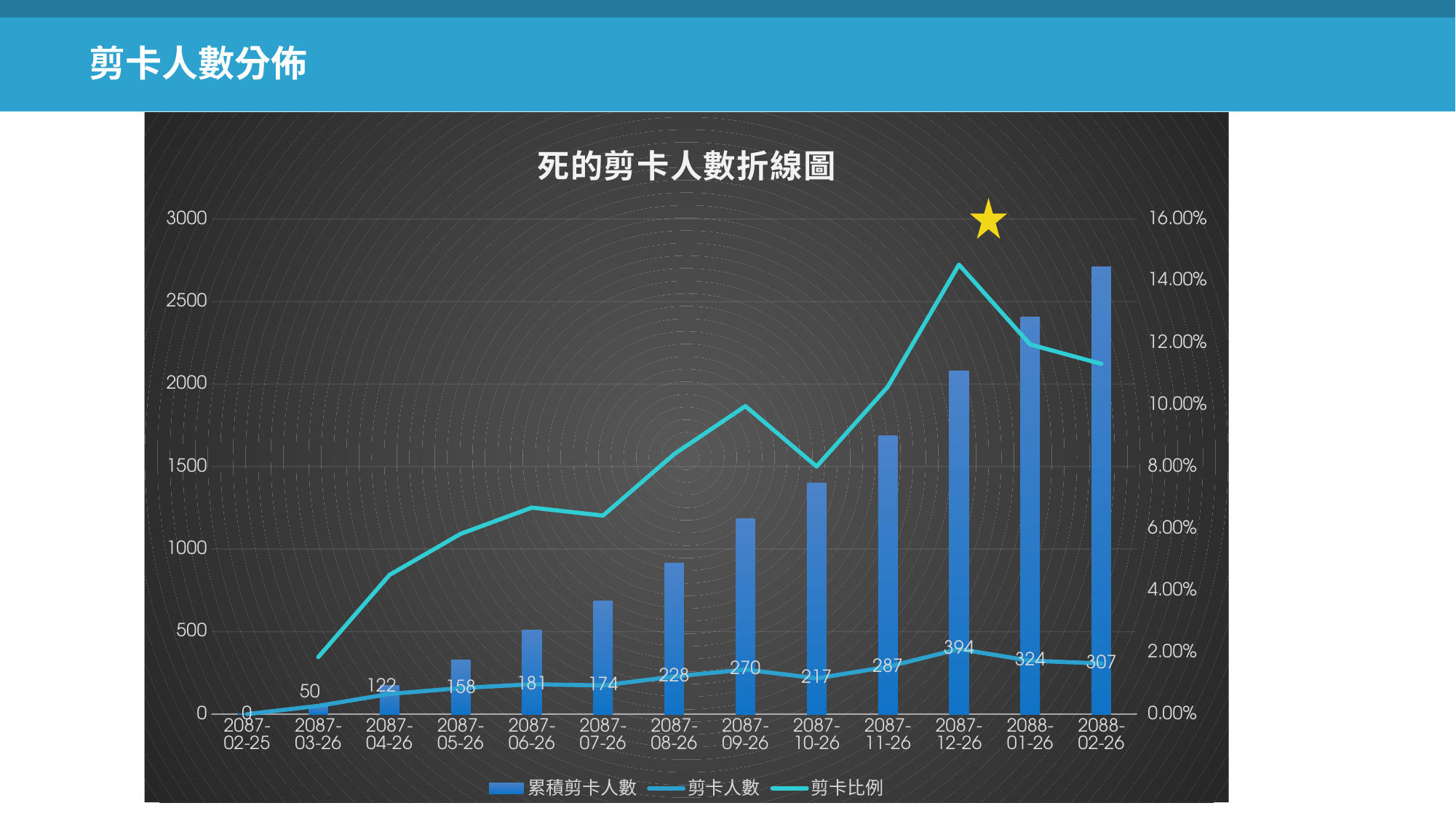

剪卡人數分佈

### Chart: 死的剪卡人數折線圖

| Category | 累積剪卡人數 | 剪卡人數 | 剪卡比例 |
|---|---|---|---|
| 2087-02-25 | 0.0 | 0.0 | None |
| 2087-03-26 | 50.0 | 50.0 | 0.018436578171091445 |
| 2087-04-26 | 172.0 | 122.0 | 0.04498525073746313 |
| 2087-05-26 | 330.0 | 158.0 | 0.05825958702064897 |
| 2087-06-26 | 511.0 | 181.0 | 0.06674041297935103 |
| 2087-07-26 | 685.0 | 174.0 | 0.06415929203539823 |
| 2087-08-26 | 913.0 | 228.0 | 0.084070796460177 |
| 2087-09-26 | 1183.0 | 270.0 | 0.09955752212389381 |
| 2087-10-26 | 1400.0 | 217.0 | 0.08001474926253688 |
| 2087-11-26 | 1687.0 | 287.0 | 0.10582595870206489 |
| 2087-12-26 | 2081.0 | 394.0 | 0.14528023598820058 |
| 2088-01-26 | 2405.0 | 324.0 | 0.11946902654867257 |
| 2088-02-26 | 2712.0 | 307.0 | 0.11320058997050148 |